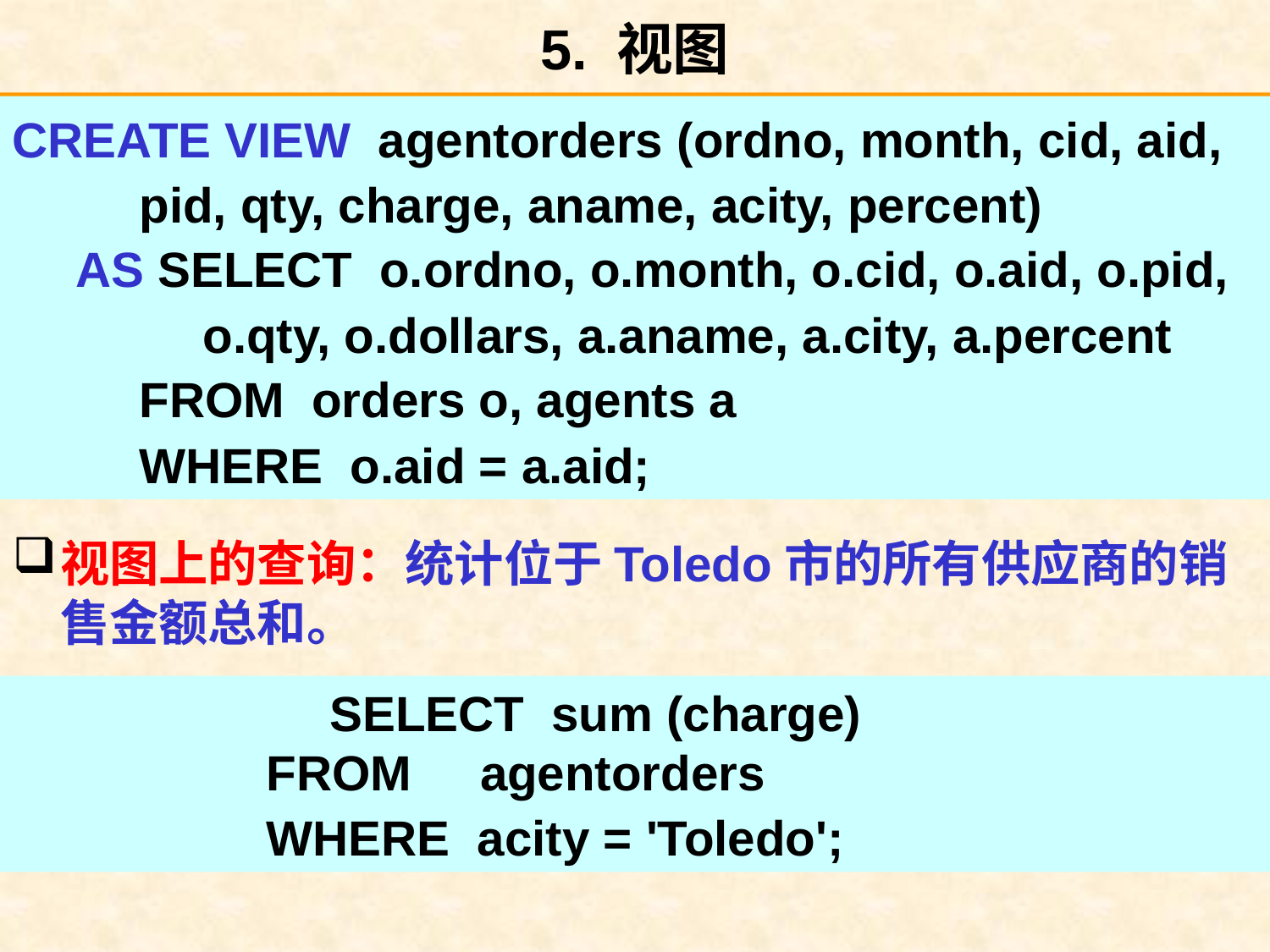

# 5. 视图
CREATE VIEW  agentorders (ordno, month, cid, aid,
pid, qty, charge, aname, acity, percent)
AS SELECT  o.ordno, o.month, o.cid, o.aid, o.pid,
o.qty, o.dollars, a.aname, a.city, a.percent
FROM  orders o, agents a
WHERE  o.aid = a.aid;
视图上的查询：统计位于Toledo市的所有供应商的销售金额总和。
	SELECT  sum (charge)
	FROM     agentorders
WHERE  acity = 'Toledo';